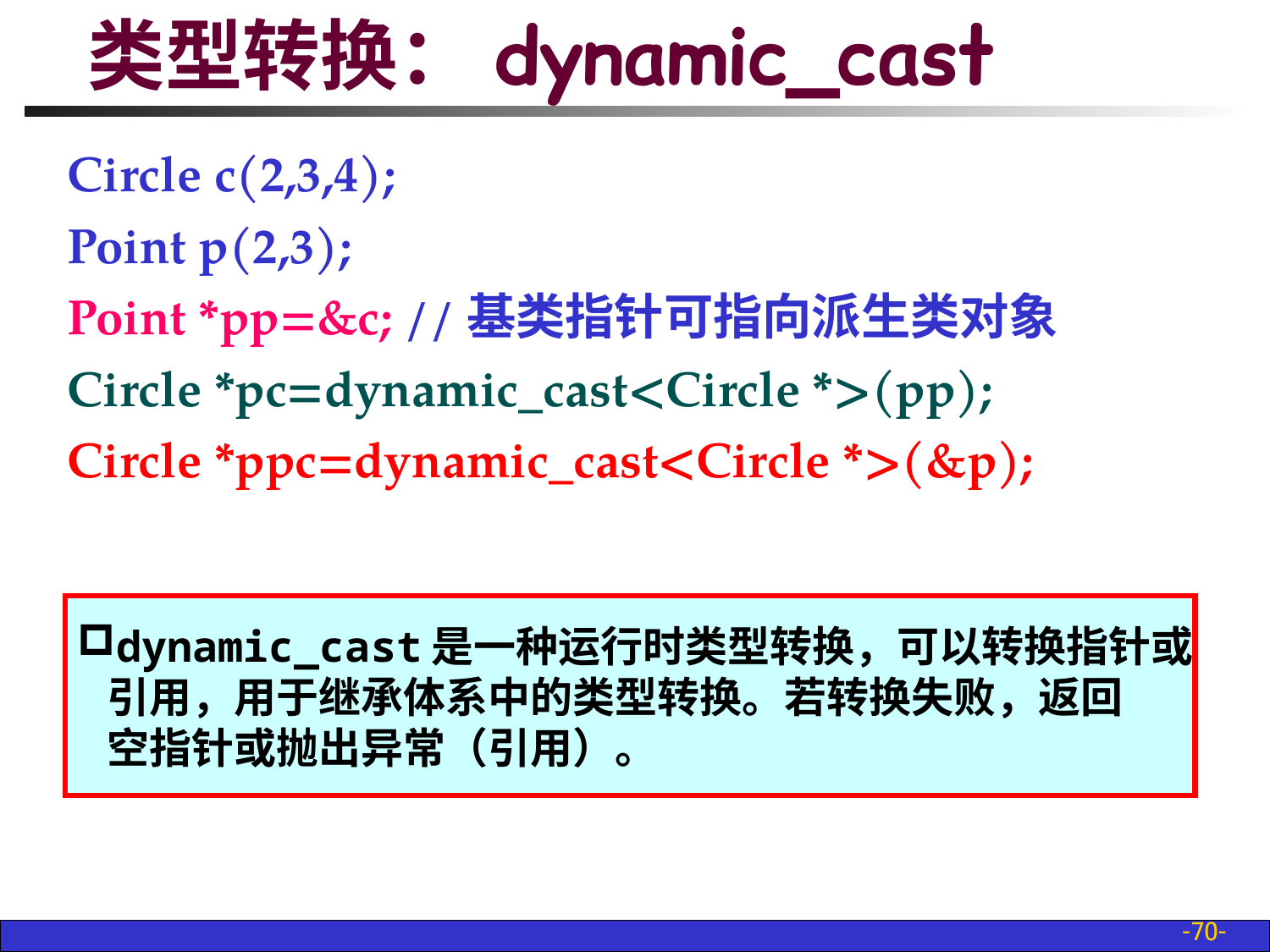

# 类型转换：dynamic_cast
Circle c(2,3,4);
Point p(2,3);
Point *pp=&c; //基类指针可指向派生类对象
Circle *pc=dynamic_cast<Circle *>(pp);
Circle *ppc=dynamic_cast<Circle *>(&p);
dynamic_cast是一种运行时类型转换，可以转换指针或
  引用，用于继承体系中的类型转换。若转换失败，返回
  空指针或抛出异常（引用）。
-70-